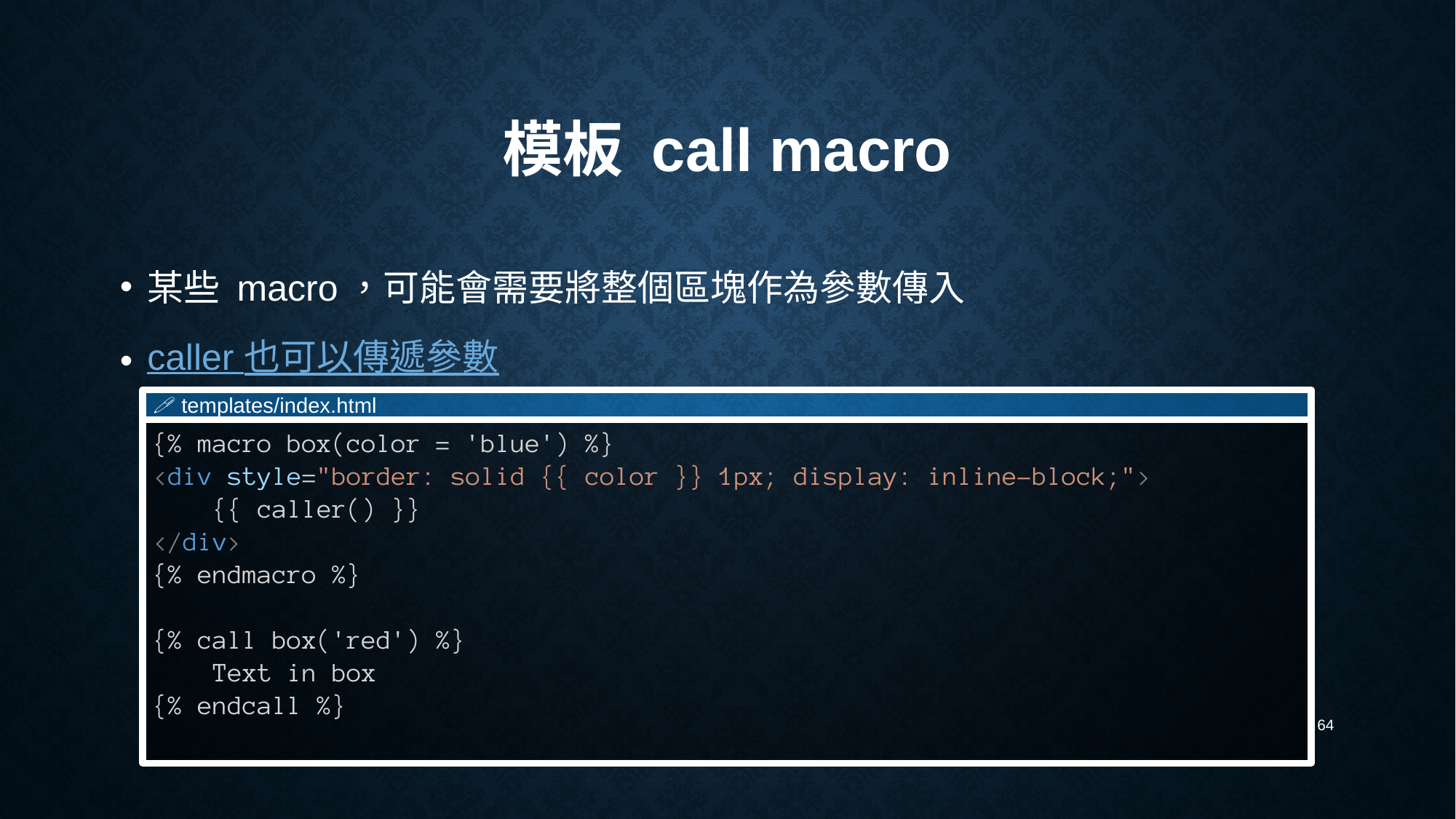

# 模板 call macro
某些 macro，可能會需要將整個區塊作為參數傳入
caller 也可以傳遞參數
🖊 templates/index.html
{% macro box(color = 'blue') %}
<div style="border: solid {{ color }} 1px; display: inline-block;">
    {{ caller() }}
</div>
{% endmacro %}
{% call box('red') %}
    Text in box
{% endcall %}
64